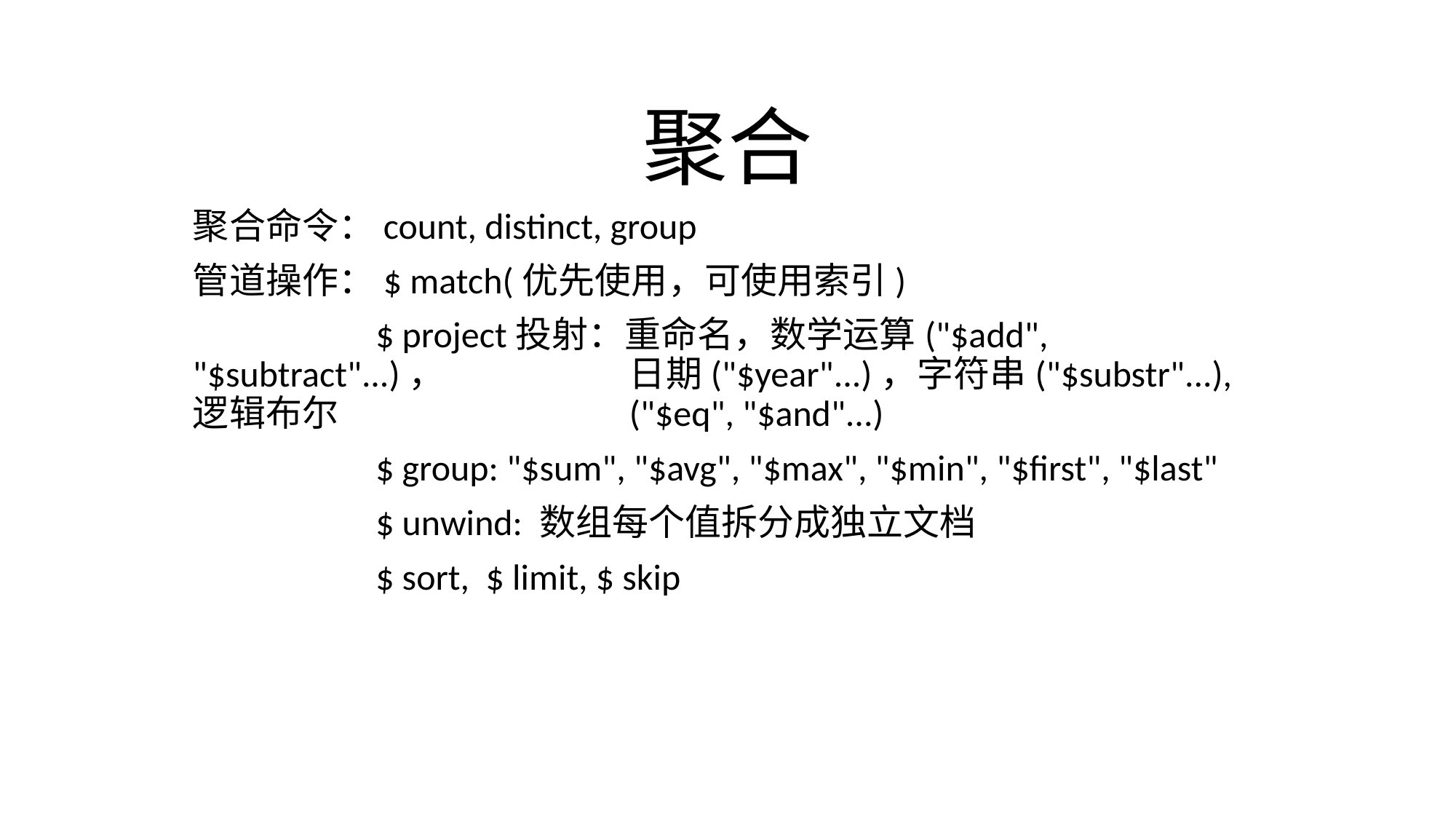

# 聚合
聚合命令：count, distinct, group
管道操作：$ match(优先使用，可使用索引)
	         $ project投射：重命名，数学运算("$add", "$subtract"...)，		日期("$year"...)，字符串("$substr"...), 逻辑布尔			("$eq", "$and"...)
	         $ group: "$sum", "$avg", "$max", "$min", "$first", "$last"
	         $ unwind: 数组每个值拆分成独立文档
	         $ sort,  $ limit, $ skip